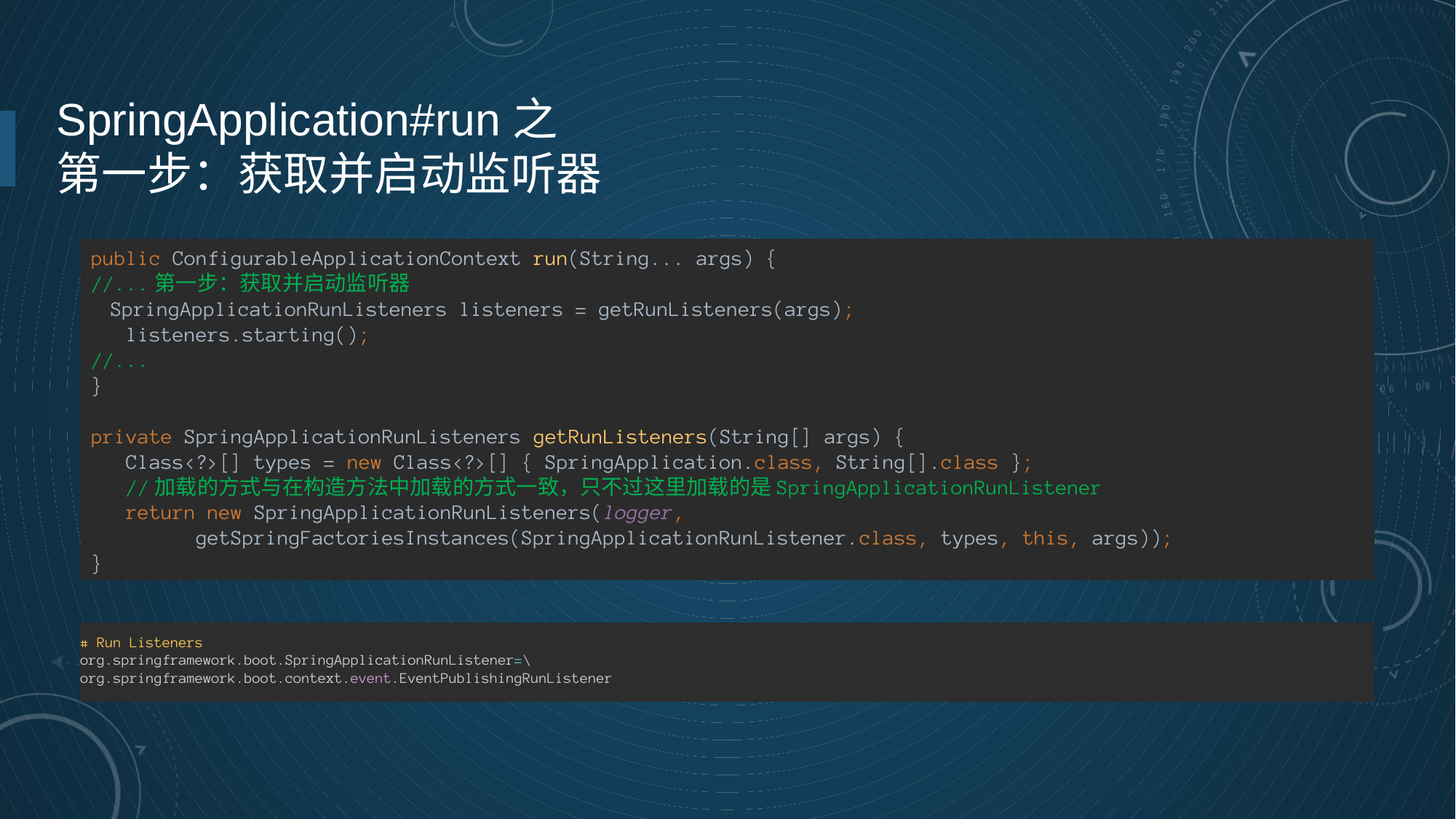

# SpringApplication#run之 第一步：获取并启动监听器
public ConfigurableApplicationContext run(String... args) {
//...第一步：获取并启动监听器
   SpringApplicationRunListeners listeners = getRunListeners(args);
   listeners.starting();
//...
}

private SpringApplicationRunListeners getRunListeners(String[] args) {
   Class<?>[] types = new Class<?>[] { SpringApplication.class, String[].class };
   //加载的方式与在构造方法中加载的方式一致，只不过这里加载的是SpringApplicationRunListener
   return new SpringApplicationRunListeners(logger,
         getSpringFactoriesInstances(SpringApplicationRunListener.class, types, this, args));
}
# Run Listeners
org.springframework.boot.SpringApplicationRunListener=\
org.springframework.boot.context.event.EventPublishingRunListener